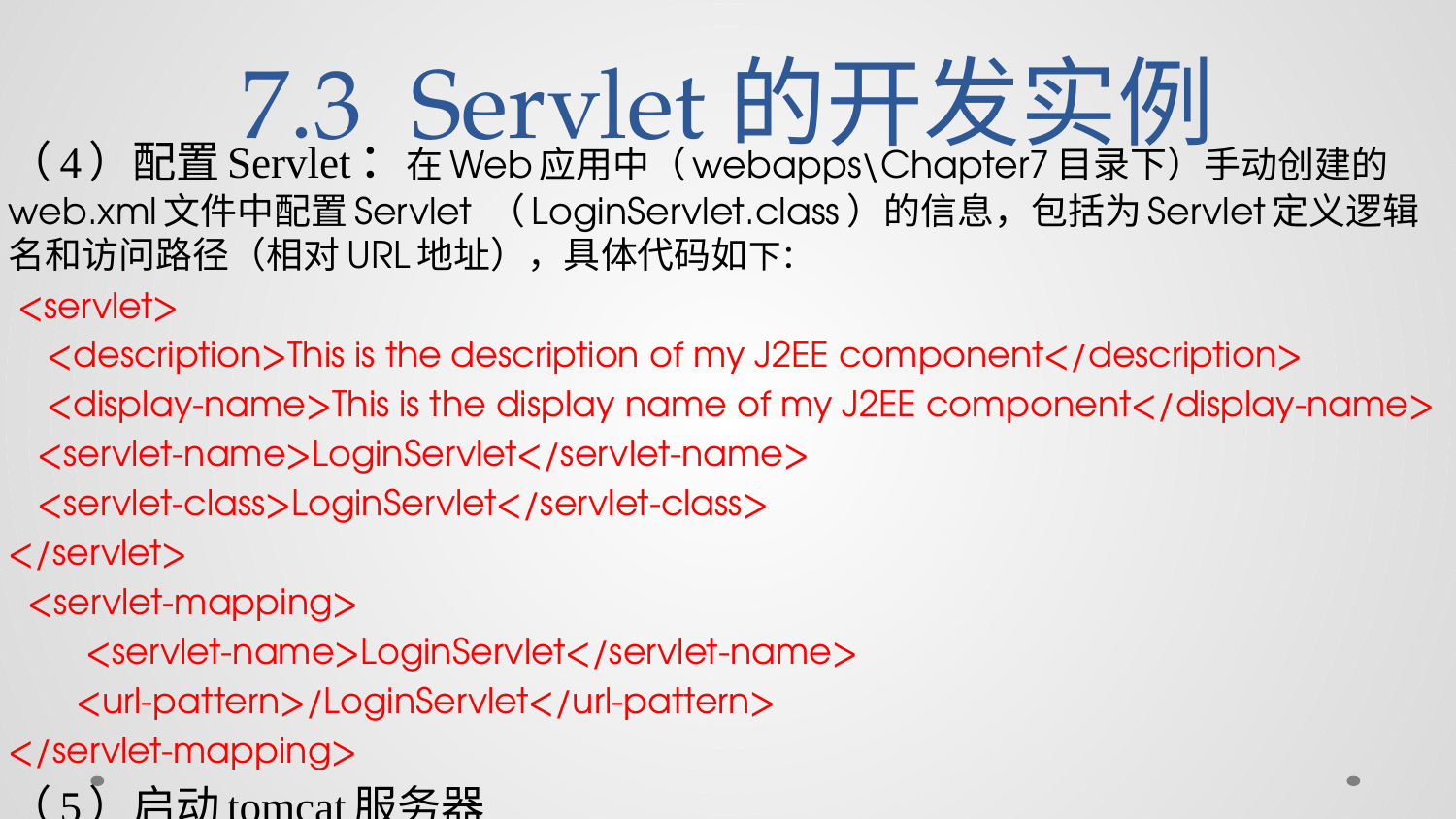

# 7.3  Servlet的开发实例
（4）配置Servlet：在Web应用中（webapps\Chapter7目录下）手动创建的web.xml文件中配置Servlet （LoginServlet.class）的信息，包括为Servlet定义逻辑名和访问路径（相对URL地址），具体代码如下：
 <servlet>
    <description>This is the description of my J2EE component</description>
    <display-name>This is the display name of my J2EE component</display-name>
   <servlet-name>LoginServlet</servlet-name>
   <servlet-class>LoginServlet</servlet-class>
</servlet>
  <servlet-mapping>
        <servlet-name>LoginServlet</servlet-name>
       <url-pattern>/LoginServlet</url-pattern>
</servlet-mapping>
（5）启动tomcat服务器